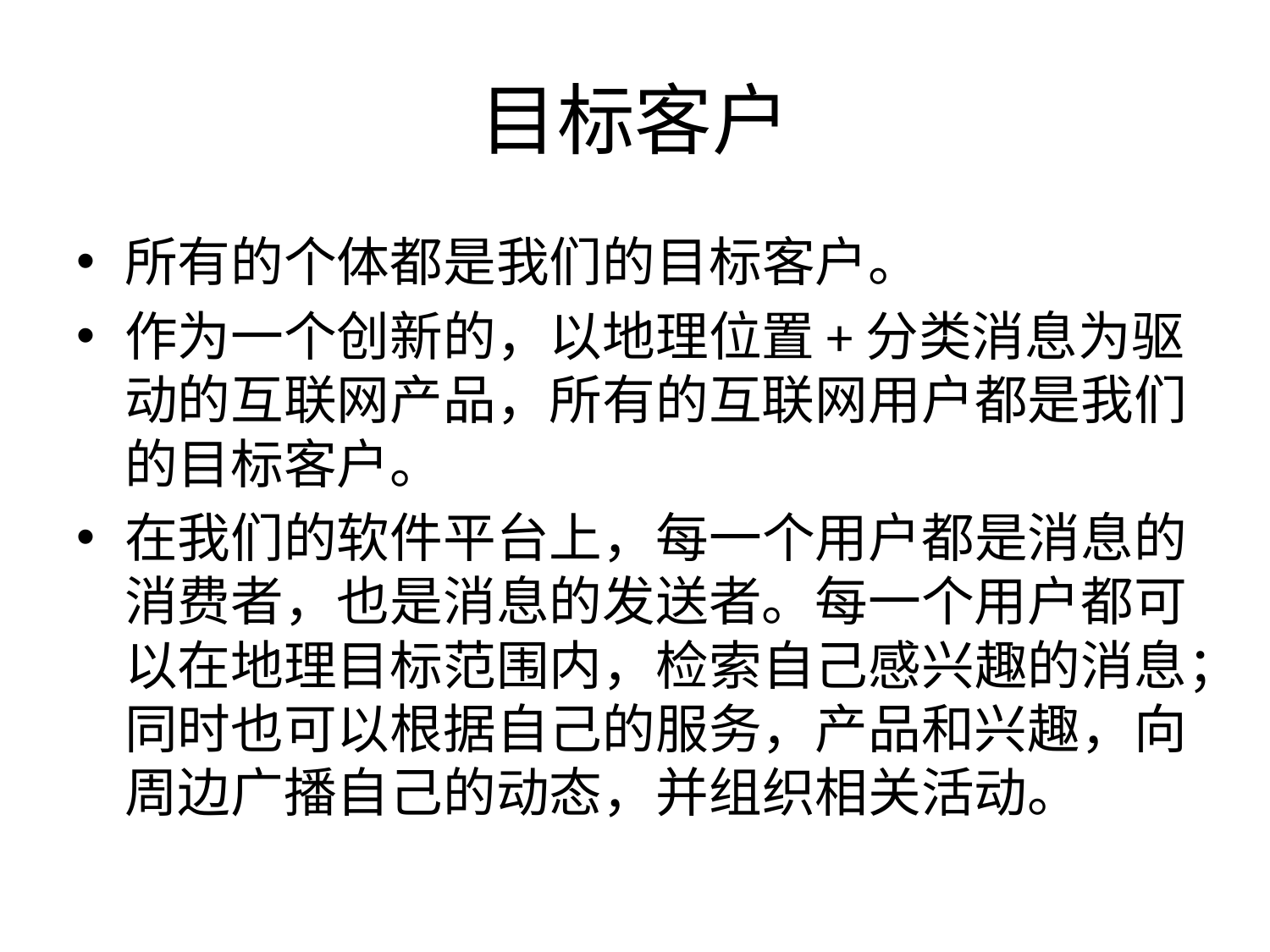

# 目标客户
所有的个体都是我们的目标客户。
作为一个创新的，以地理位置+分类消息为驱动的互联网产品，所有的互联网用户都是我们的目标客户。
在我们的软件平台上，每一个用户都是消息的消费者，也是消息的发送者。每一个用户都可以在地理目标范围内，检索自己感兴趣的消息；同时也可以根据自己的服务，产品和兴趣，向周边广播自己的动态，并组织相关活动。